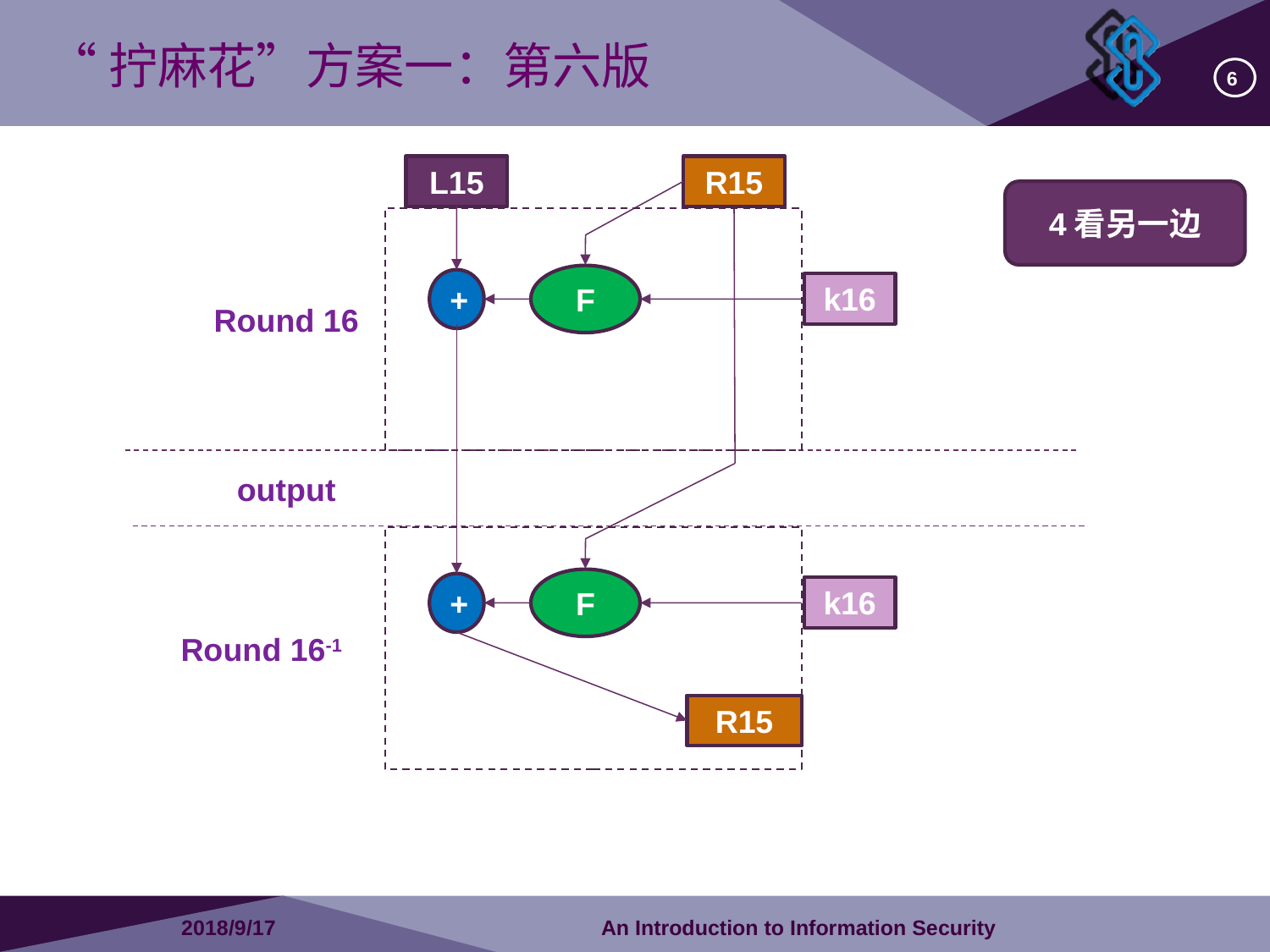

# “拧麻花”方案一：第六版
6
L15
R15
4看另一边

F
+
k16
Round 16
output

F
+
k16
Round 16-1
R15
2018/9/17
An Introduction to Information Security